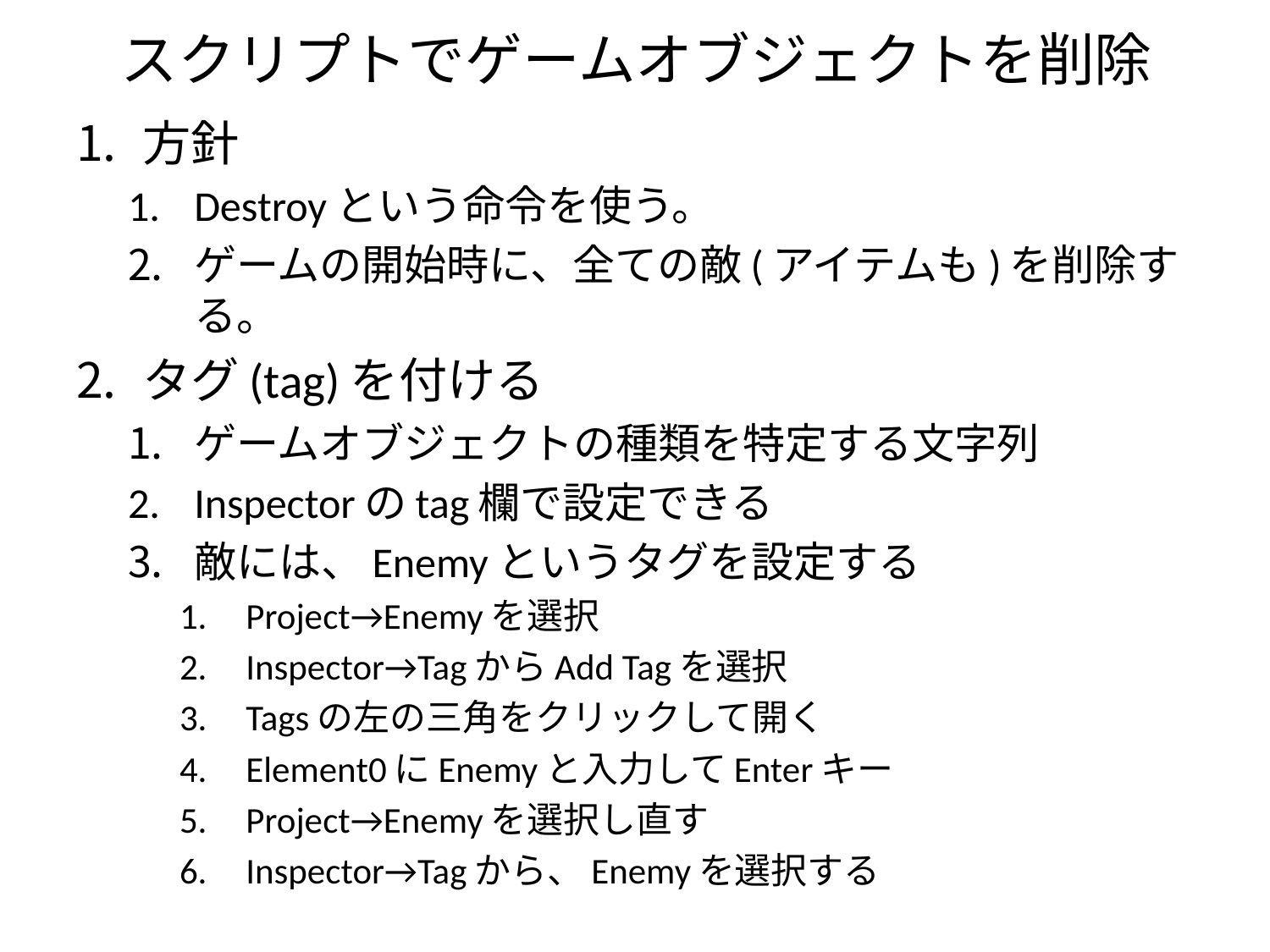

# スクリプトでゲームオブジェクトを削除
方針
Destroyという命令を使う。
ゲームの開始時に、全ての敵(アイテムも)を削除する。
タグ(tag)を付ける
ゲームオブジェクトの種類を特定する文字列
Inspectorのtag欄で設定できる
敵には、Enemyというタグを設定する
Project→Enemyを選択
Inspector→TagからAdd Tagを選択
Tagsの左の三角をクリックして開く
Element0にEnemyと入力してEnterキー
Project→Enemyを選択し直す
Inspector→Tagから、Enemyを選択する